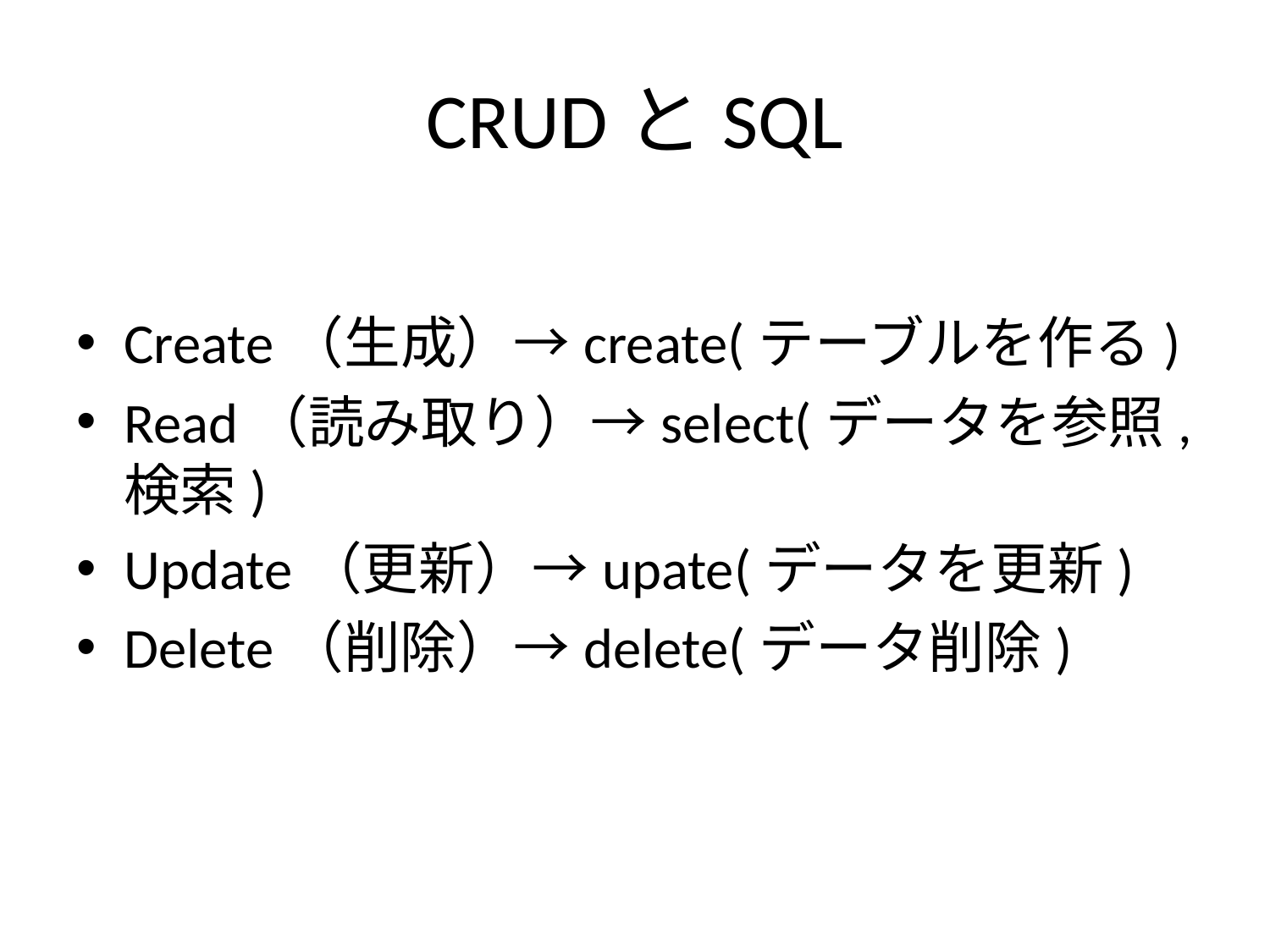

# CRUDとSQL

Create（生成）→create(テーブルを作る)
Read（読み取り）→select(データを参照,検索)
Update（更新）→upate(データを更新)
Delete（削除）→delete(データ削除)